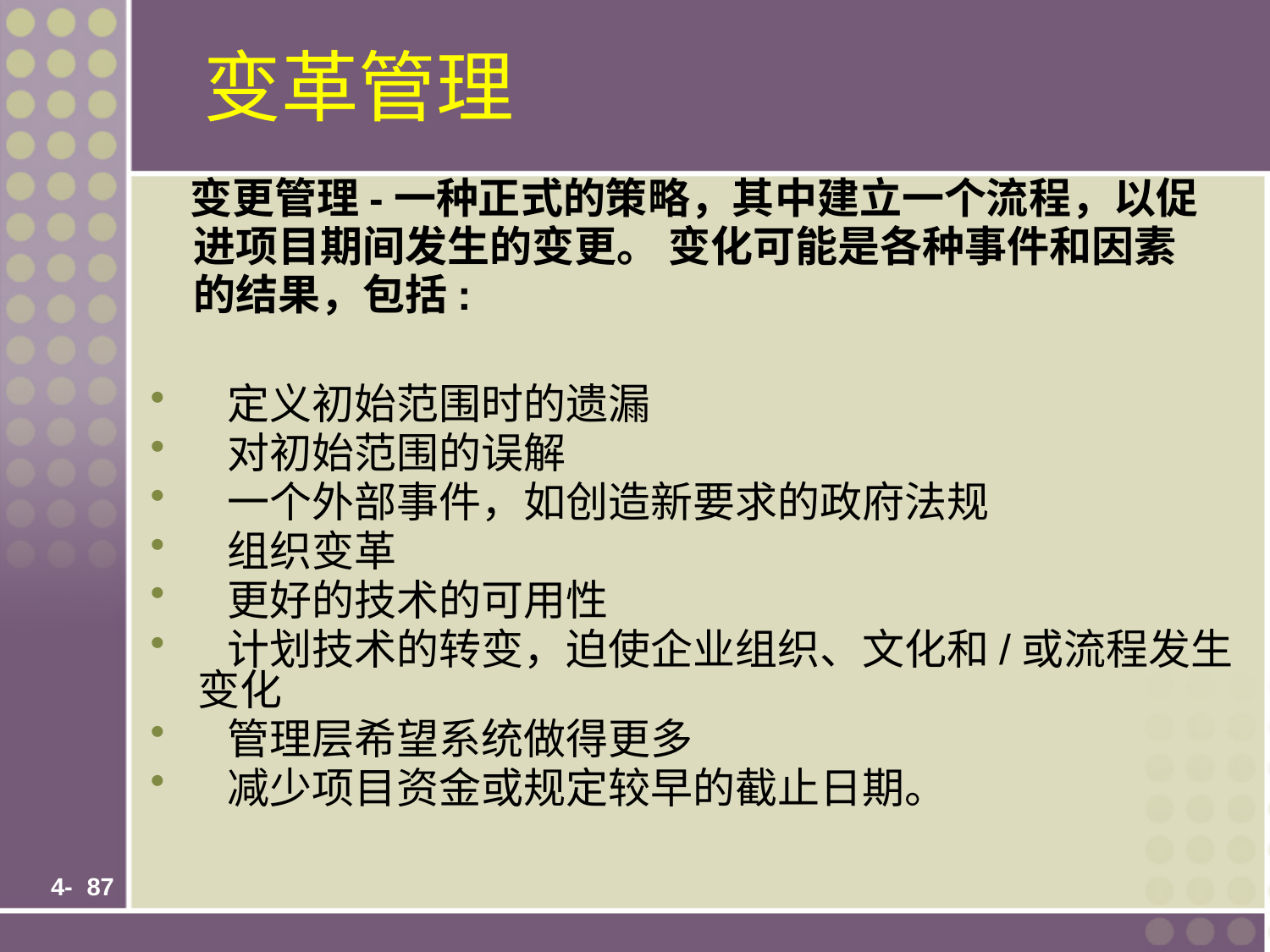

# 变革管理
  变更管理-一种正式的策略，其中建立一个流程，以促进项目期间发生的变更。 变化可能是各种事件和因素的结果，包括:
  定义初始范围时的遗漏
  对初始范围的误解
  一个外部事件，如创造新要求的政府法规
  组织变革
  更好的技术的可用性
  计划技术的转变，迫使企业组织、文化和/或流程发生变化
  管理层希望系统做得更多
  减少项目资金或规定较早的截止日期。

  4-  87